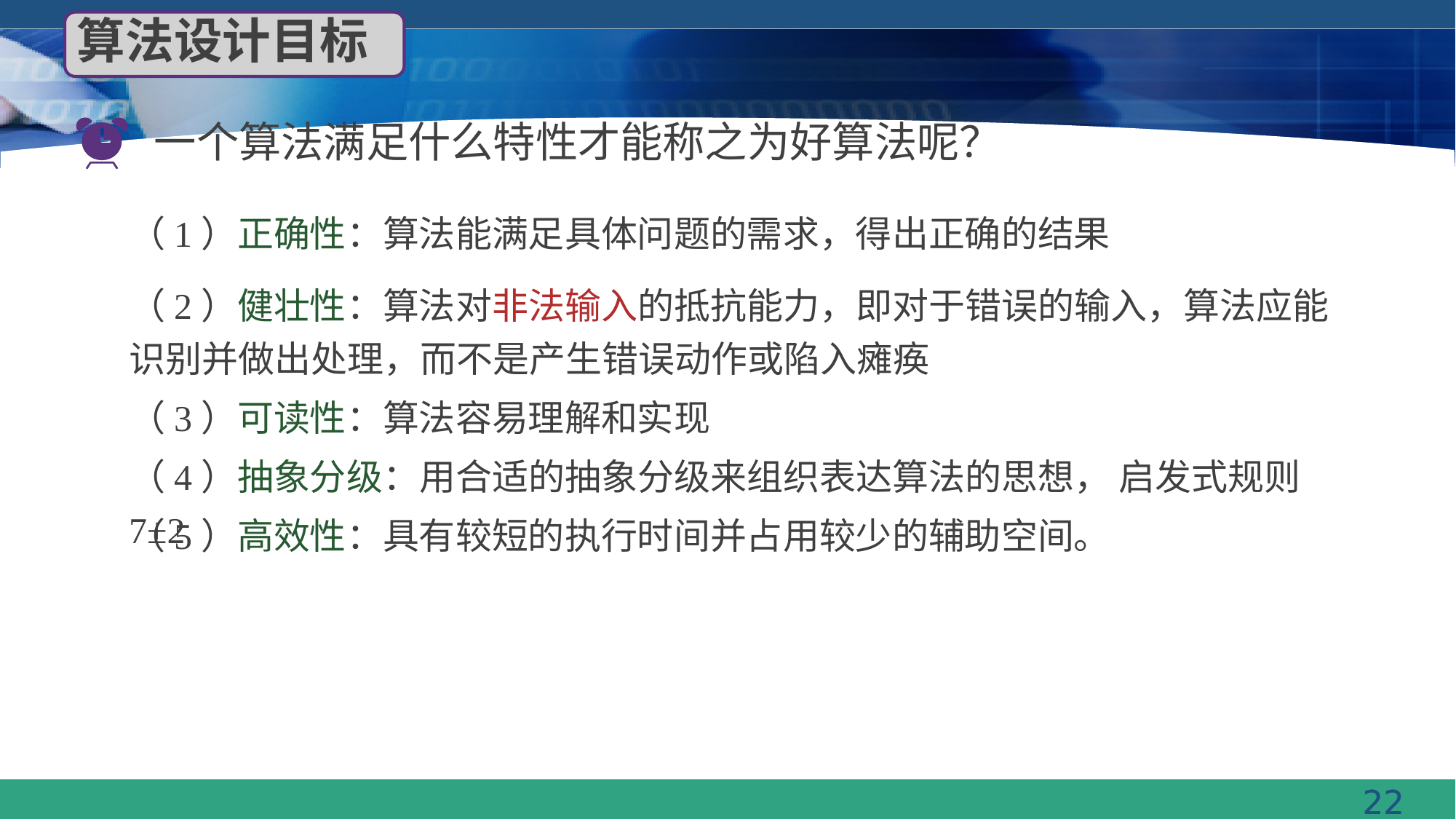

算法设计目标

一个算法满足什么特性才能称之为好算法呢？

（1）正确性：算法能满足具体问题的需求，得出正确的结果
（2）健壮性：算法对非法输入的抵抗能力，即对于错误的输入，算法应能识别并做出处理，而不是产生错误动作或陷入瘫痪
（3）可读性：算法容易理解和实现
（4）抽象分级：用合适的抽象分级来组织表达算法的思想， 启发式规则7±2
（5）高效性：具有较短的执行时间并占用较少的辅助空间。